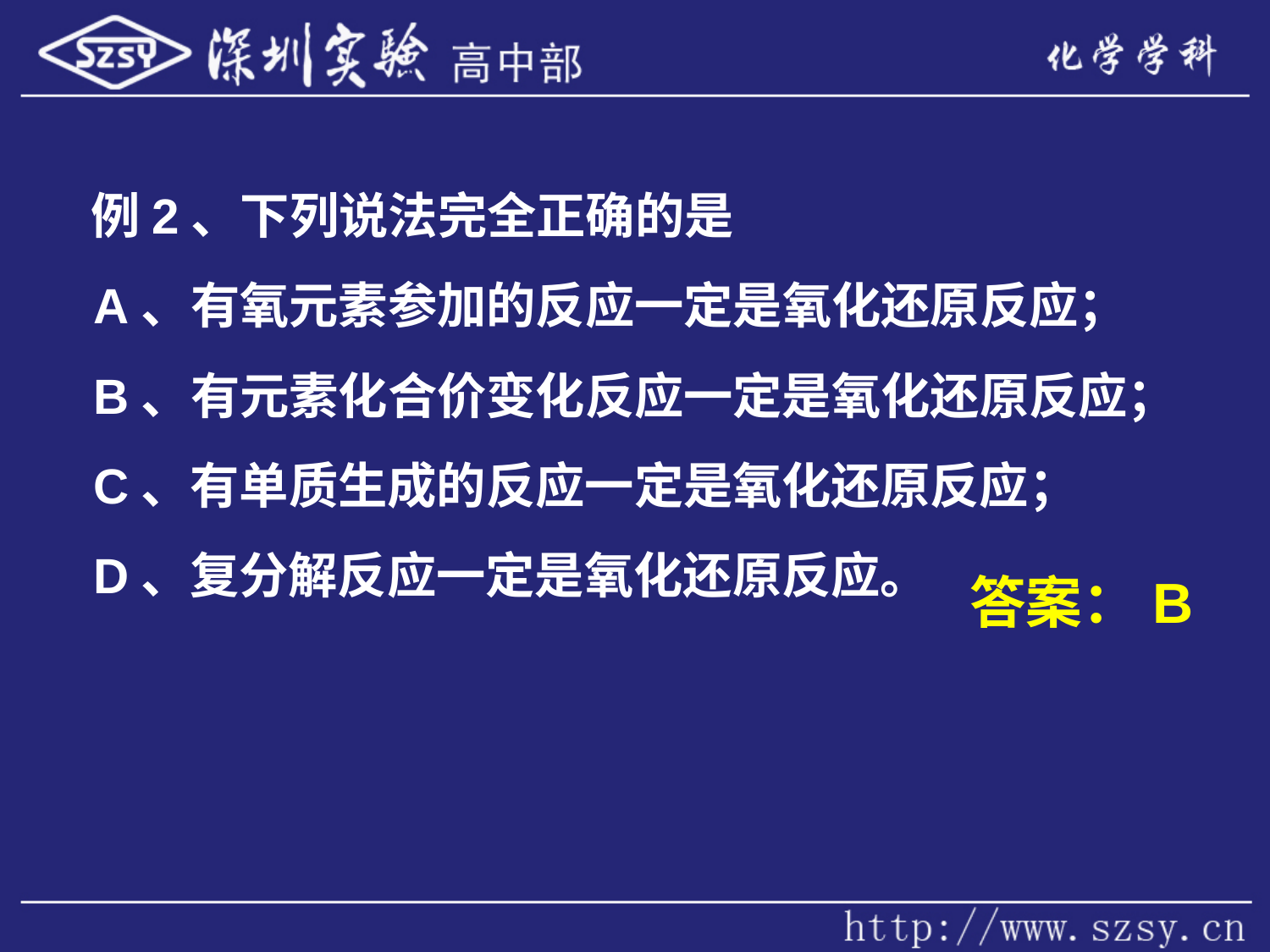

例2、下列说法完全正确的是
A、有氧元素参加的反应一定是氧化还原反应；
B、有元素化合价变化反应一定是氧化还原反应；
C、有单质生成的反应一定是氧化还原反应；
D、复分解反应一定是氧化还原反应。
答案：B